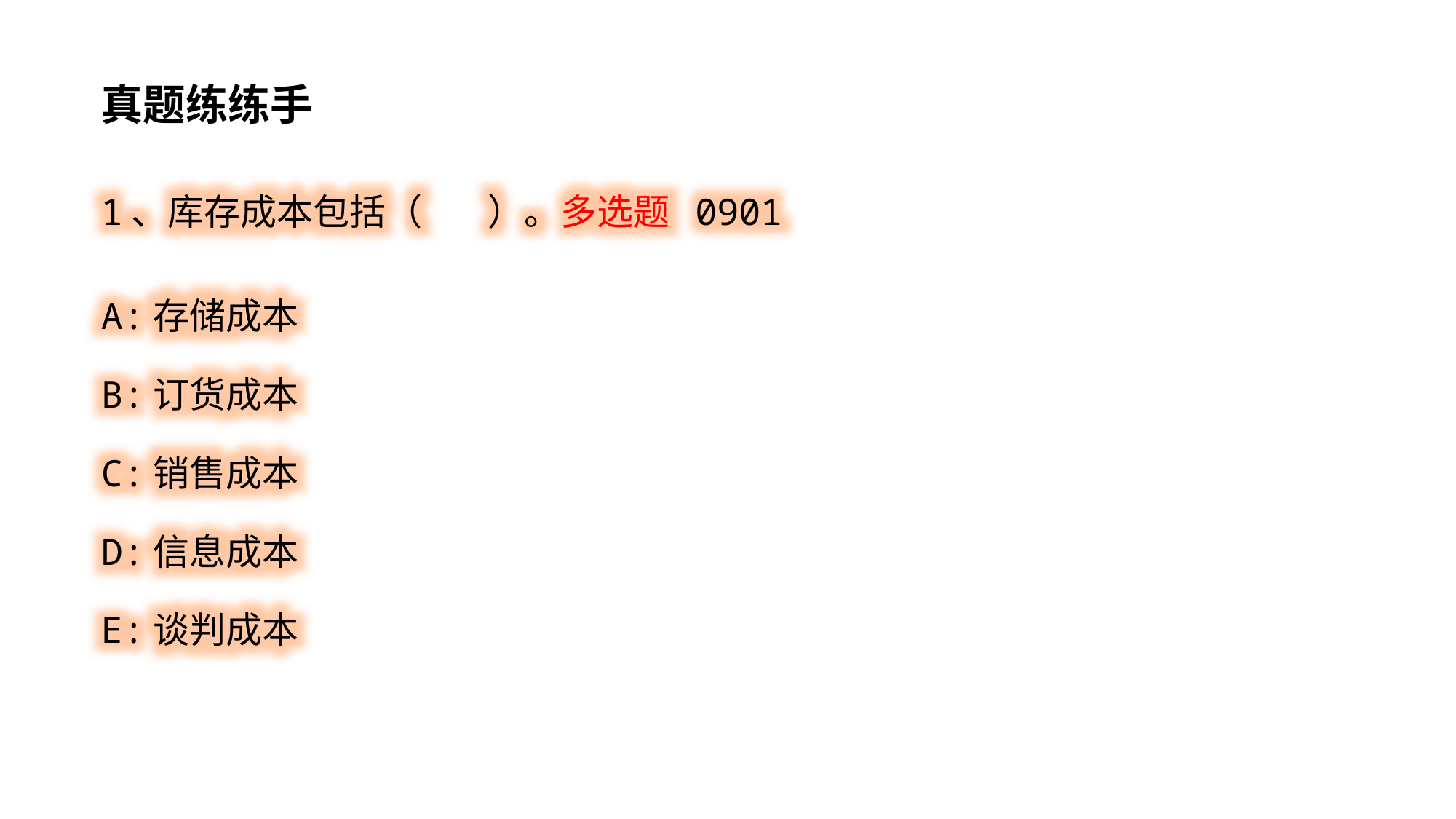

真题练练手
1、库存成本包括（        ）。多选题  0901

A:存储成本

B:订货成本
C:销售成本

D:信息成本

E:谈判成本